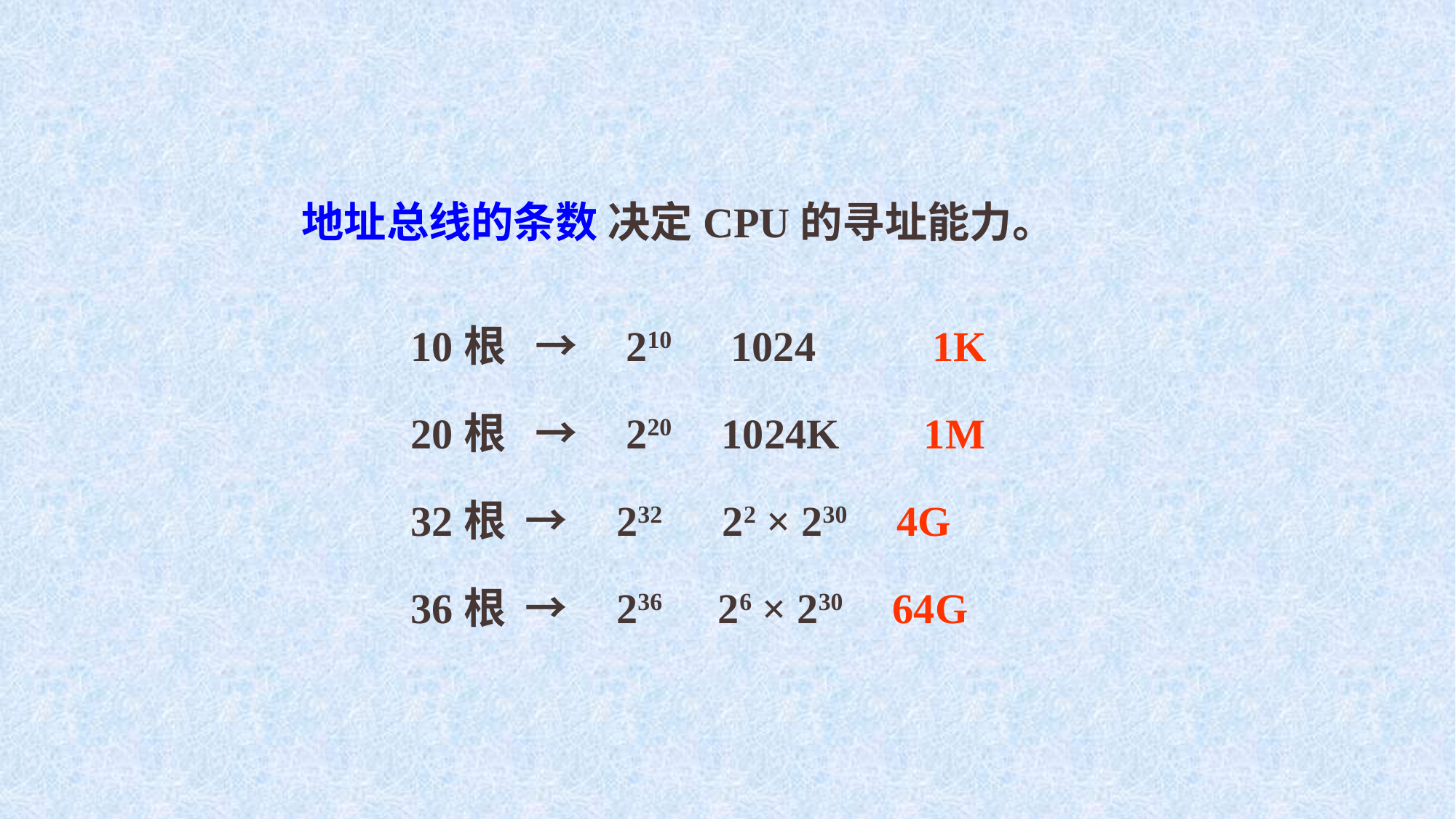

地址总线的条数 决定CPU的寻址能力。
10根   →    210      1024           1K
20根   →    220        1024K        1M
32根  →    232         22 × 230        4G
36根  →    236         26 × 230        64G